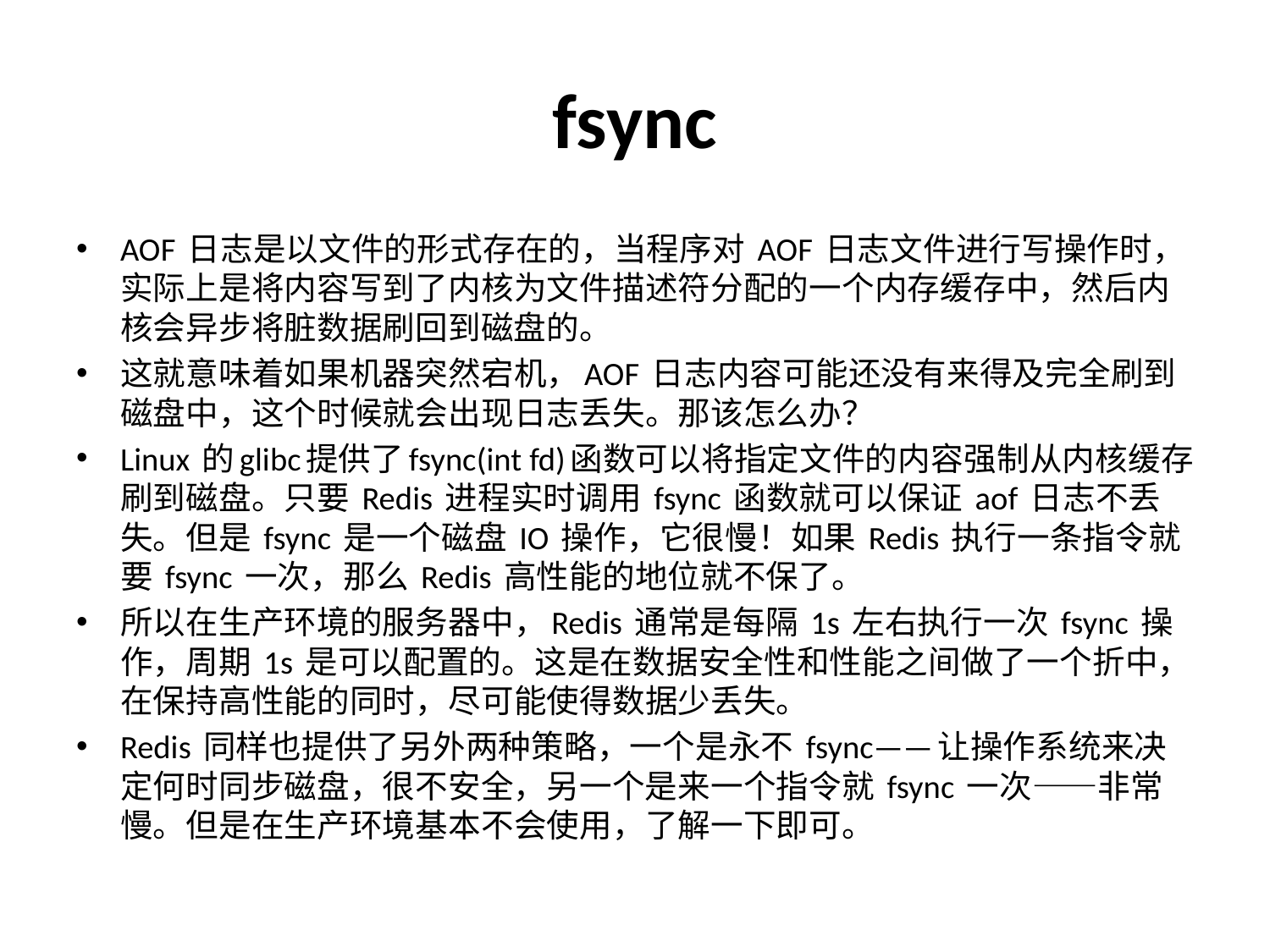

# fsync
AOF 日志是以文件的形式存在的，当程序对 AOF 日志文件进行写操作时，实际上是将内容写到了内核为文件描述符分配的一个内存缓存中，然后内核会异步将脏数据刷回到磁盘的。
这就意味着如果机器突然宕机，AOF 日志内容可能还没有来得及完全刷到磁盘中，这个时候就会出现日志丢失。那该怎么办？
Linux 的glibc提供了fsync(int fd)函数可以将指定文件的内容强制从内核缓存刷到磁盘。只要 Redis 进程实时调用 fsync 函数就可以保证 aof 日志不丢失。但是 fsync 是一个磁盘 IO 操作，它很慢！如果 Redis 执行一条指令就要 fsync 一次，那么 Redis 高性能的地位就不保了。
所以在生产环境的服务器中，Redis 通常是每隔 1s 左右执行一次 fsync 操作，周期 1s 是可以配置的。这是在数据安全性和性能之间做了一个折中，在保持高性能的同时，尽可能使得数据少丢失。
Redis 同样也提供了另外两种策略，一个是永不 fsync——让操作系统来决定何时同步磁盘，很不安全，另一个是来一个指令就 fsync 一次——非常慢。但是在生产环境基本不会使用，了解一下即可。